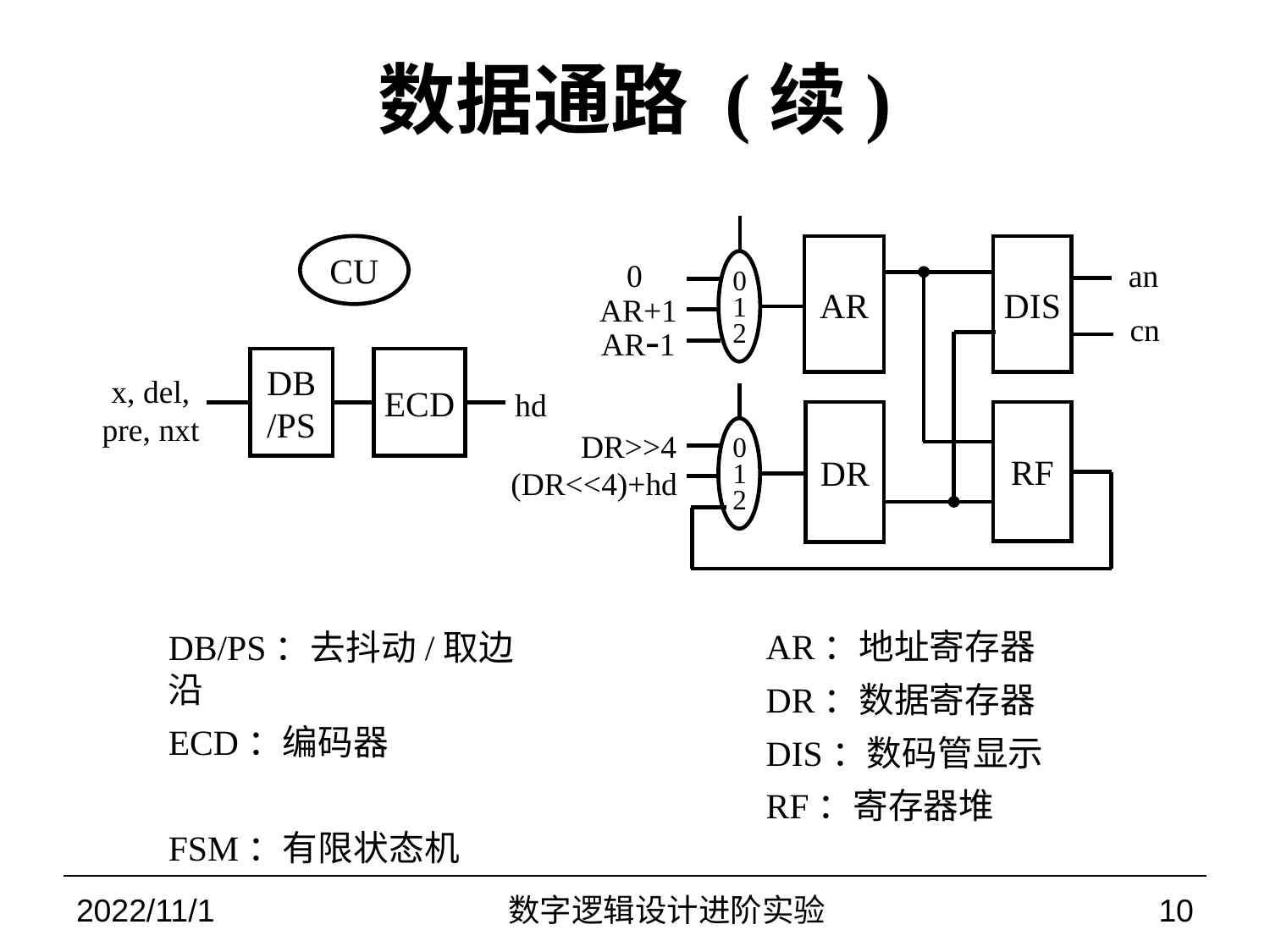

# 数据通路 (续)

0
1
2
CU
AR
DIS
0
an
AR+1
AR-1
cn
DB
/PS
ECD
x, del, pre, nxt
hd

0
1
2
DR
RF
DR>>4
(DR<<4)+hd
AR：地址寄存器
DR：数据寄存器
DIS：数码管显示
RF：寄存器堆
DB/PS：去抖动/取边沿
ECD：编码器

FSM：有限状态机
2022/11/1
数字逻辑设计进阶实验
10